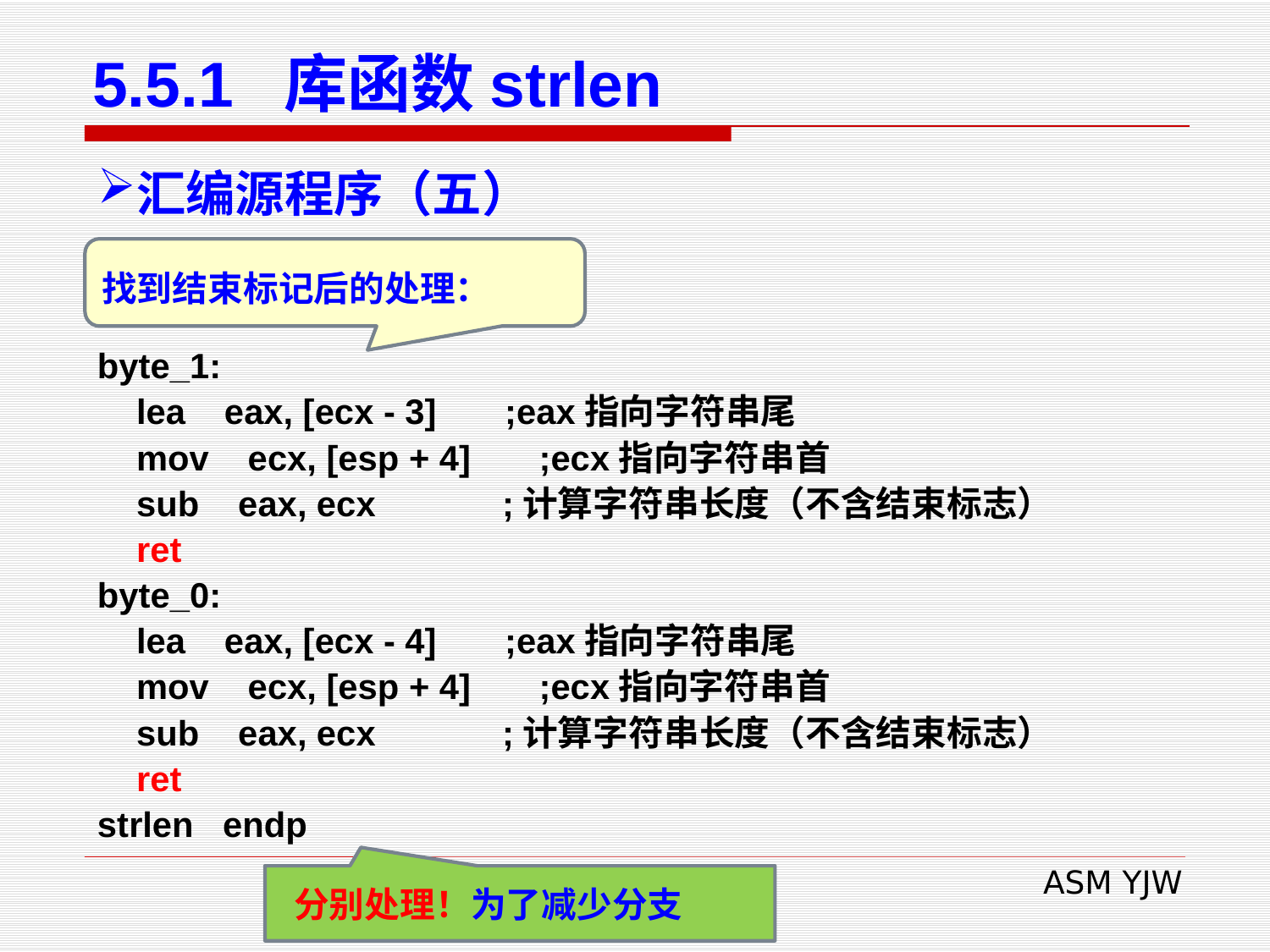

# 5.5.1  库函数strlen
汇编源程序（五）
找到结束标记后的处理：
byte_1:
    lea    eax, [ecx - 3]       ;eax指向字符串尾
    mov    ecx, [esp + 4]       ;ecx指向字符串首
    sub    eax, ecx             ;计算字符串长度（不含结束标志）
    ret
byte_0:
    lea    eax, [ecx - 4]       ;eax指向字符串尾
    mov    ecx, [esp + 4]       ;ecx指向字符串首
    sub    eax, ecx             ;计算字符串长度（不含结束标志）
    ret
strlen   endp
 分别处理！为了减少分支